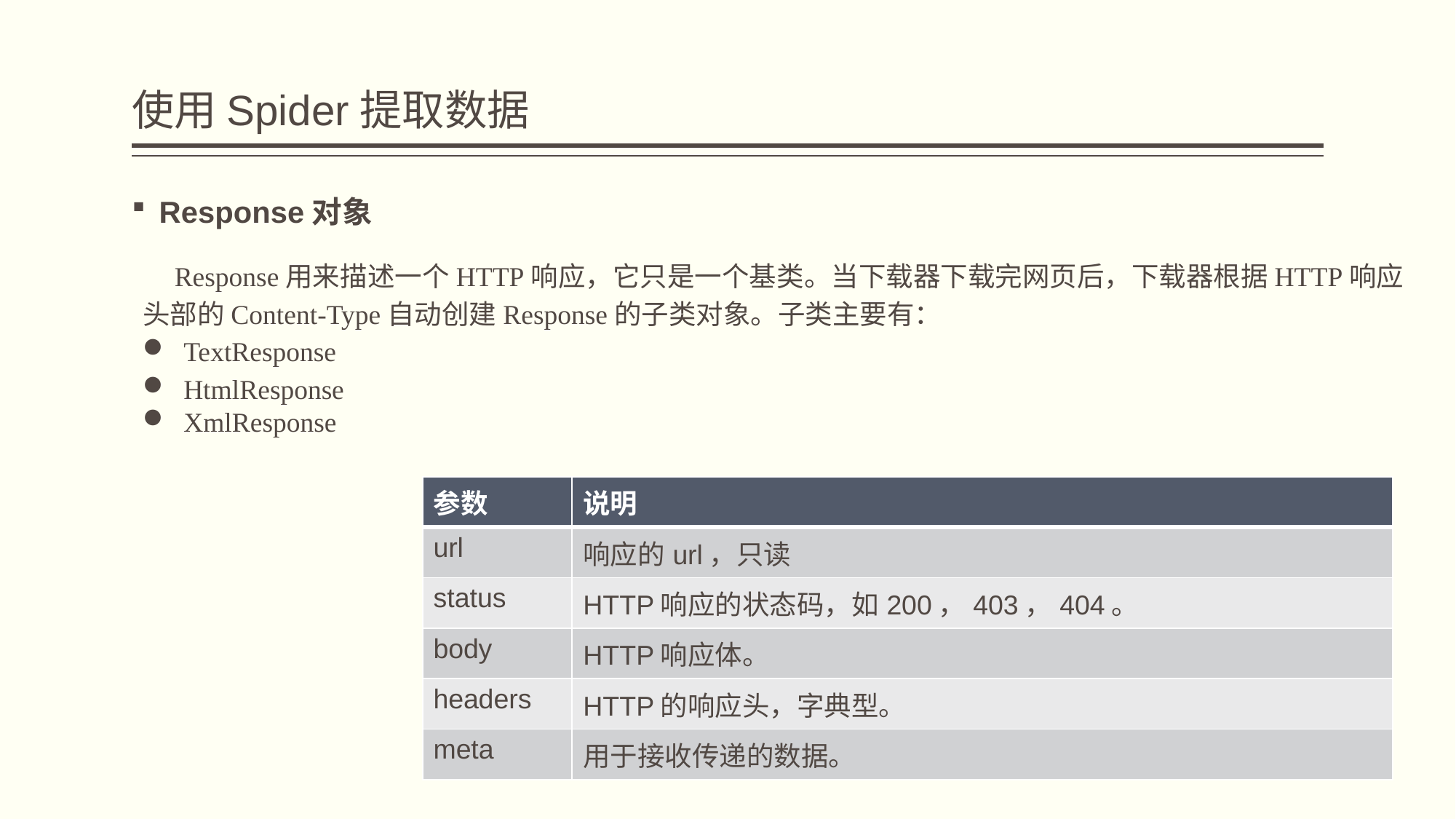

# 使用Spider提取数据
Response对象
Response用来描述一个HTTP响应，它只是一个基类。当下载器下载完网页后，下载器根据HTTP响应头部的Content-Type自动创建Response的子类对象。子类主要有：
TextResponse
HtmlResponse
 XmlResponse
| 参数 | 说明 |
| --- | --- |
| url | 响应的url，只读 |
| status | HTTP响应的状态码，如200，403，404。 |
| body | HTTP响应体。 |
| headers | HTTP的响应头，字典型。 |
| meta | 用于接收传递的数据。 |